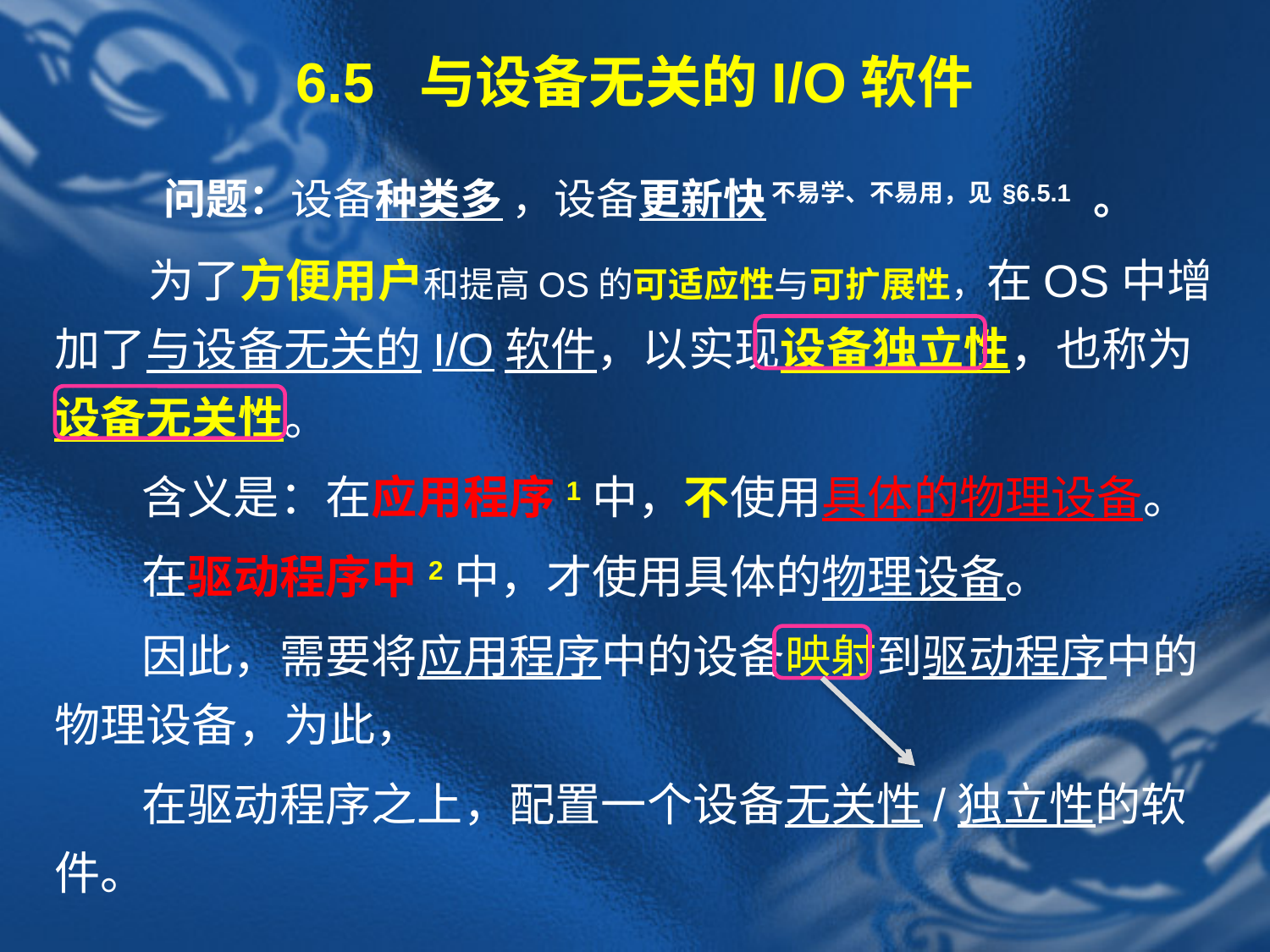

# 6.5  与设备无关的I/O软件
　　问题：设备种类多 ，设备更新快 不易学、不易用，见§6.5.1 。
        为了方便用户和提高OS的可适应性与可扩展性，在OS中增加了与设备无关的I/O软件，以实现设备独立性，也称为设备无关性。
含义是：在应用程序1中，不使用具体的物理设备。
在驱动程序中2中，才使用具体的物理设备。
因此，需要将应用程序中的设备映射到驱动程序中的物理设备，为此，
在驱动程序之上，配置一个设备无关性/独立性的软件。